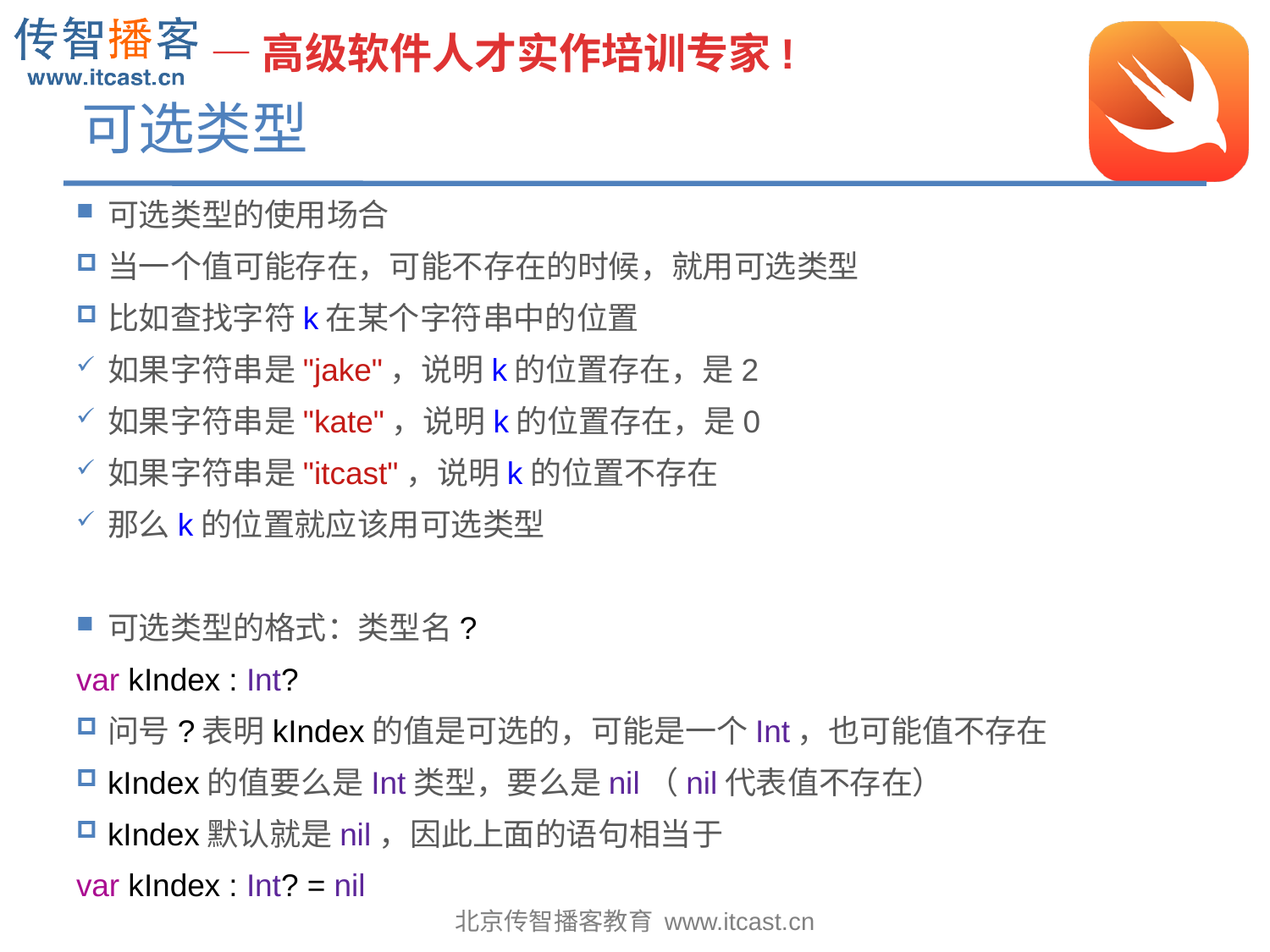

# 可选类型
可选类型的使用场合
当一个值可能存在，可能不存在的时候，就用可选类型
比如查找字符k在某个字符串中的位置
如果字符串是"jake"，说明k的位置存在，是2
如果字符串是"kate"，说明k的位置存在，是0
如果字符串是"itcast"，说明k的位置不存在
那么k的位置就应该用可选类型

可选类型的格式：类型名?
var kIndex : Int?
问号?表明kIndex的值是可选的，可能是一个Int，也可能值不存在
kIndex的值要么是Int类型，要么是nil（nil代表值不存在）
kIndex默认就是nil，因此上面的语句相当于
var kIndex : Int? = nil